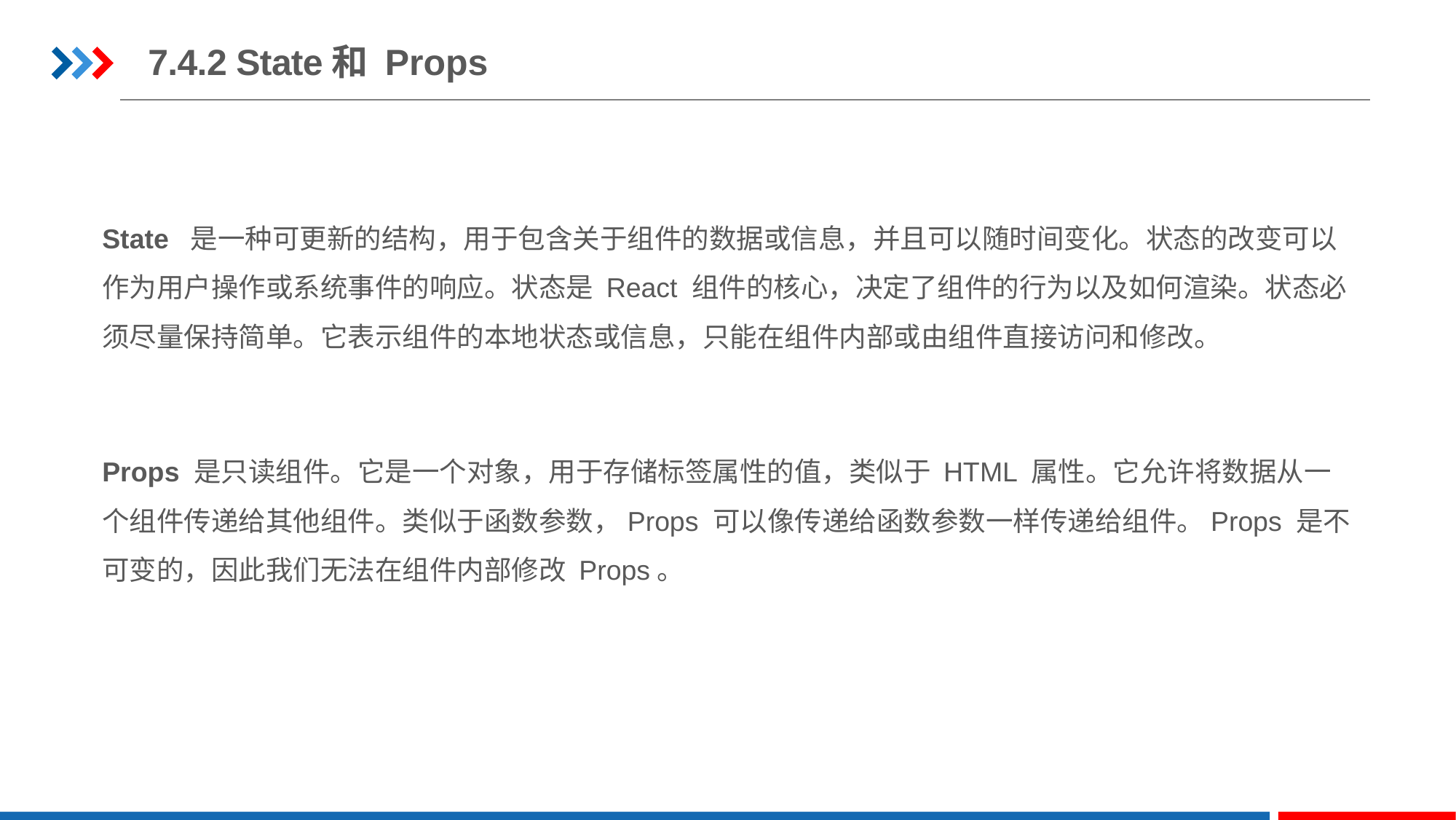

7.4.2 State和 Props
State  是一种可更新的结构，用于包含关于组件的数据或信息，并且可以随时间变化。状态的改变可以作为用户操作或系统事件的响应。状态是 React 组件的核心，决定了组件的行为以及如何渲染。状态必须尽量保持简单。它表示组件的本地状态或信息，只能在组件内部或由组件直接访问和修改。

Props 是只读组件。它是一个对象，用于存储标签属性的值，类似于 HTML 属性。它允许将数据从一个组件传递给其他组件。类似于函数参数，Props 可以像传递给函数参数一样传递给组件。Props 是不可变的，因此我们无法在组件内部修改 Props。